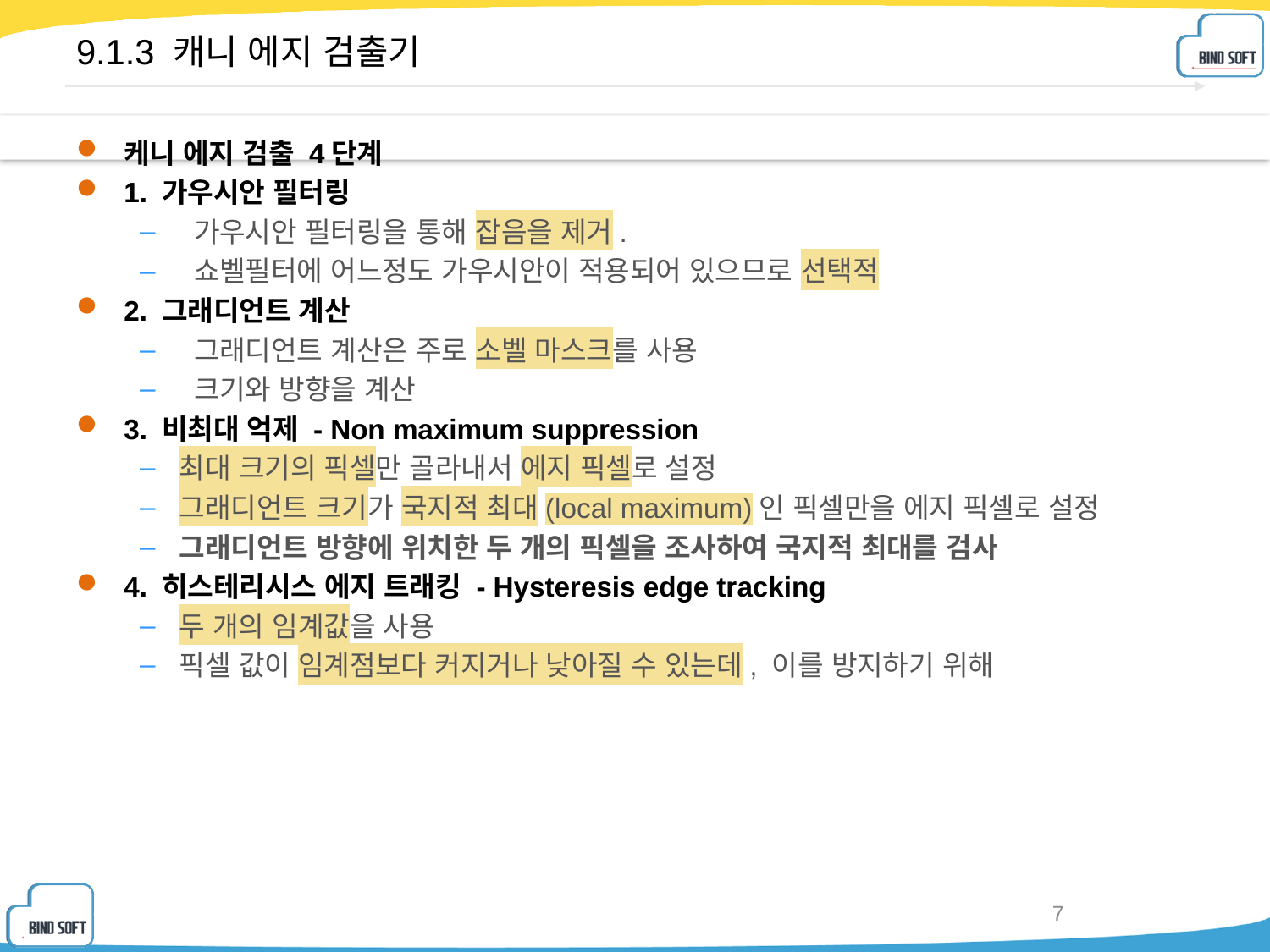

# 9.1.3 캐니 에지 검출기
케니 에지 검출 4단계
1. 가우시안 필터링
 가우시안 필터링을 통해 잡음을 제거.
 쇼벨필터에 어느정도 가우시안이 적용되어 있으므로 선택적
2. 그래디언트 계산
 그래디언트 계산은 주로 소벨 마스크를 사용
 크기와 방향을 계산
3. 비최대 억제 - Non maximum suppression
최대 크기의 픽셀만 골라내서 에지 픽셀로 설정
그래디언트 크기가 국지적 최대(local maximum)인 픽셀만을 에지 픽셀로 설정
그래디언트 방향에 위치한 두 개의 픽셀을 조사하여 국지적 최대를 검사
4. 히스테리시스 에지 트래킹 - Hysteresis edge tracking
두 개의 임계값을 사용
픽셀 값이 임계점보다 커지거나 낮아질 수 있는데, 이를 방지하기 위해

7